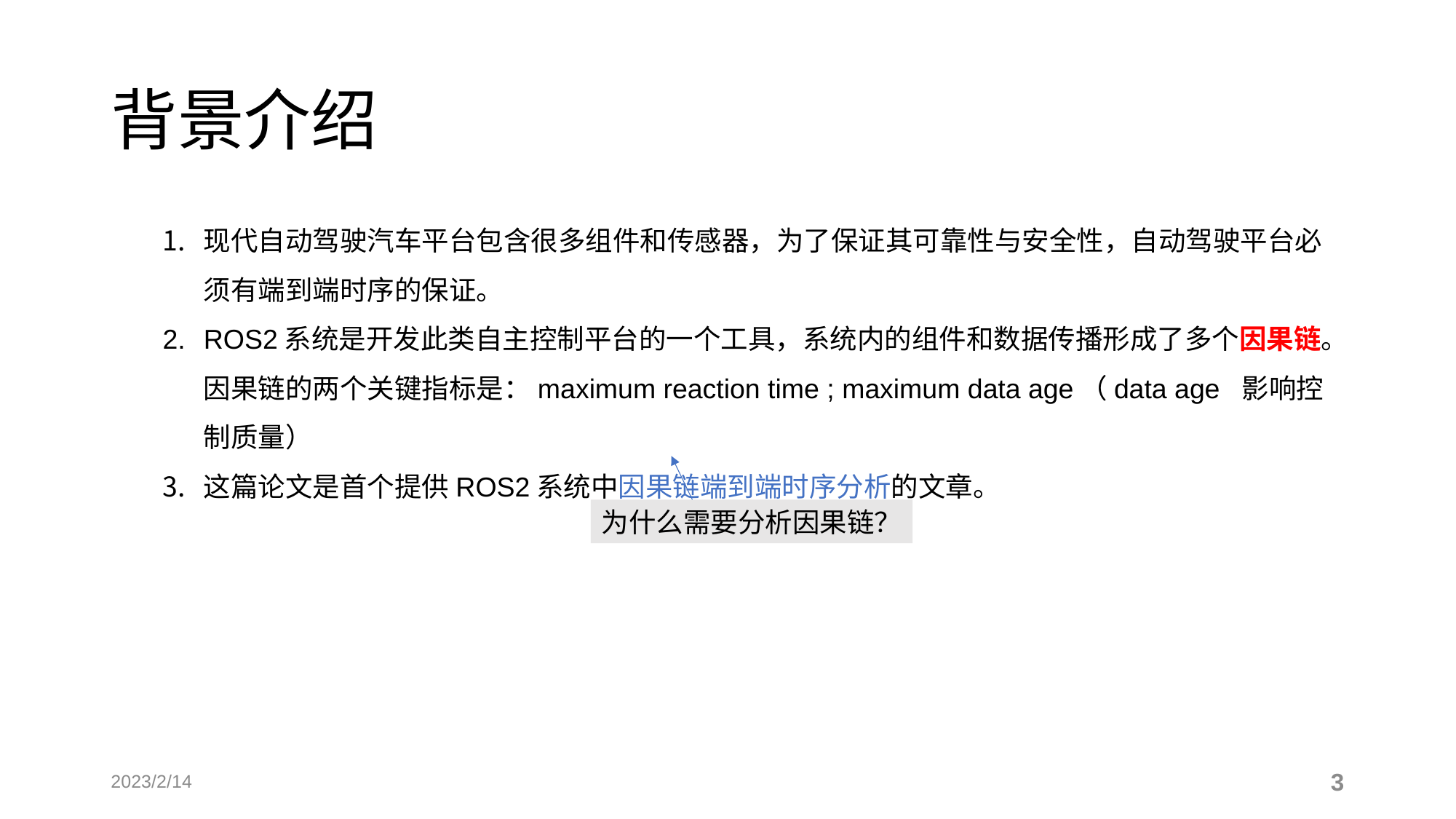

# 背景介绍
现代自动驾驶汽车平台包含很多组件和传感器，为了保证其可靠性与安全性，自动驾驶平台必须有端到端时序的保证。
ROS2系统是开发此类自主控制平台的一个工具，系统内的组件和数据传播形成了多个因果链。因果链的两个关键指标是：maximum reaction time ; maximum data age（data age  影响控制质量）
这篇论文是首个提供ROS2系统中因果链端到端时序分析的文章。
为什么需要分析因果链？
2023/2/14
3